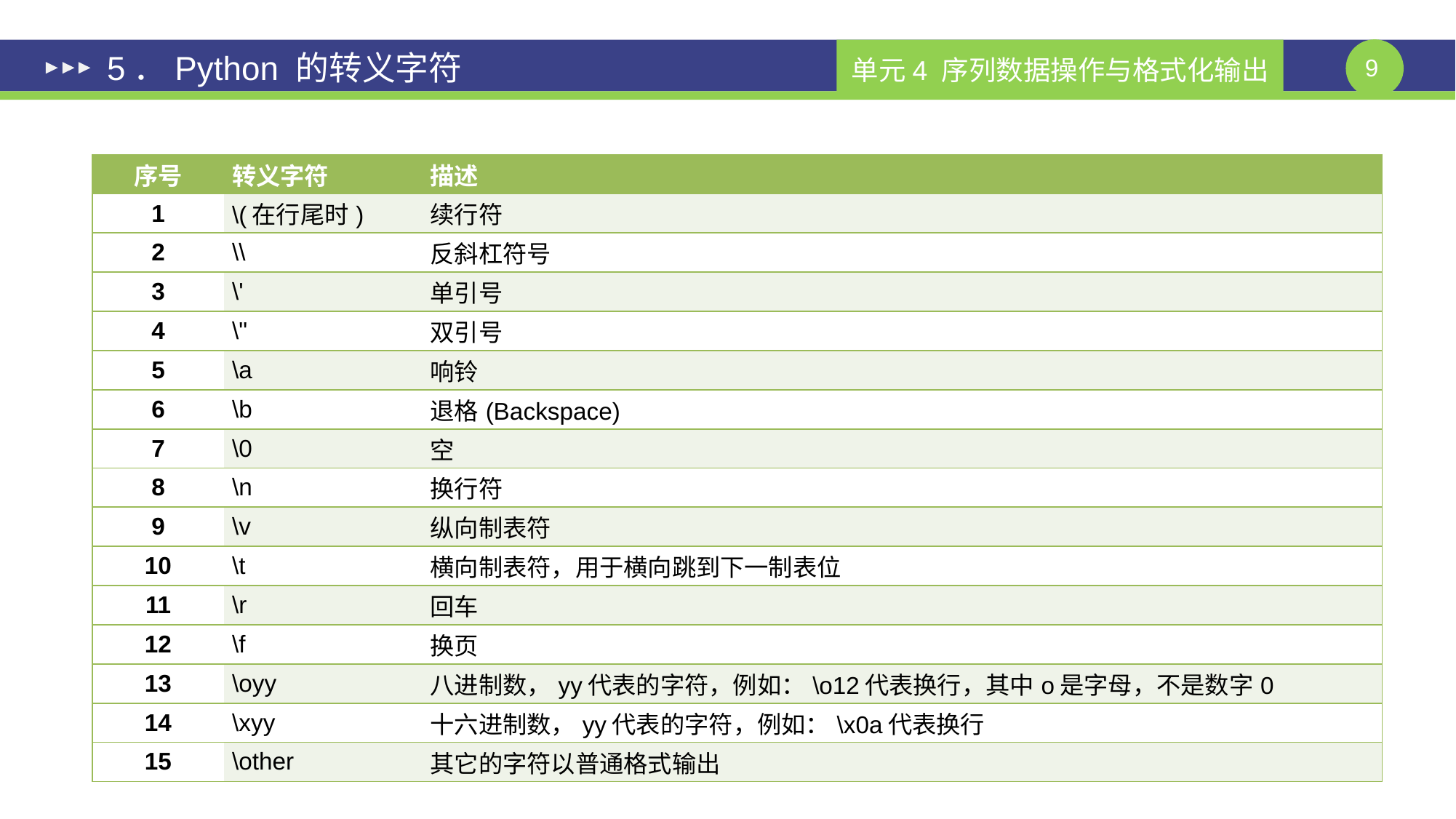

# 5．Python 的转义字符
| 序号 | 转义字符 | 描述 |
| --- | --- | --- |
| 1 | \(在行尾时) | 续行符 |
| 2 | \\ | 反斜杠符号 |
| 3 | \' | 单引号 |
| 4 | \" | 双引号 |
| 5 | \a | 响铃 |
| 6 | \b | 退格(Backspace) |
| 7 | \0 | 空 |
| 8 | \n | 换行符 |
| 9 | \v | 纵向制表符 |
| 10 | \t | 横向制表符，用于横向跳到下一制表位 |
| 11 | \r | 回车 |
| 12 | \f | 换页 |
| 13 | \oyy | 八进制数，yy代表的字符，例如：\o12代表换行，其中o是字母，不是数字0 |
| 14 | \xyy | 十六进制数，yy代表的字符，例如：\x0a代表换行 |
| 15 | \other | 其它的字符以普通格式输出 |